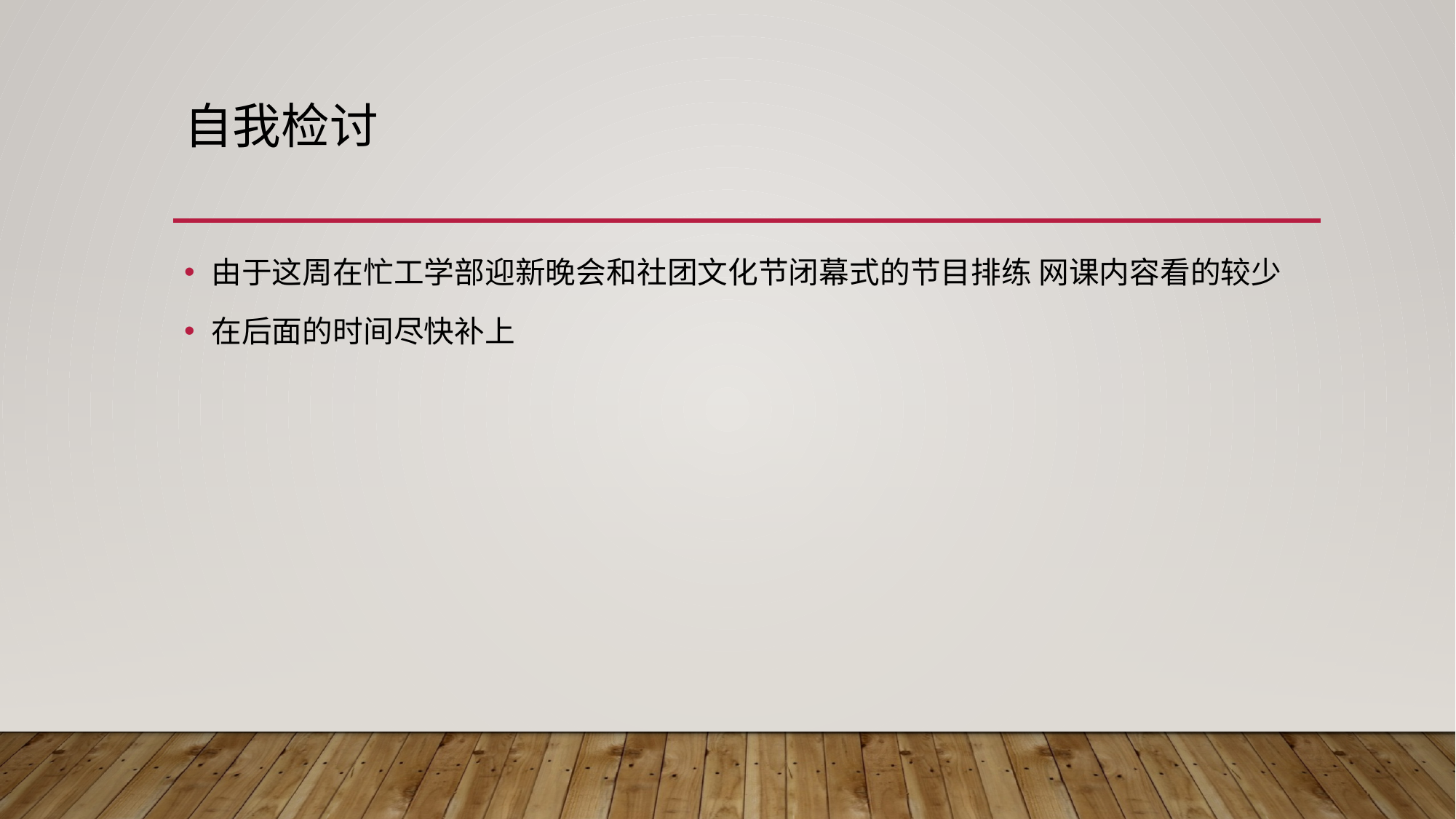

# 自我检讨
由于这周在忙工学部迎新晚会和社团文化节闭幕式的节目排练 网课内容看的较少
在后面的时间尽快补上